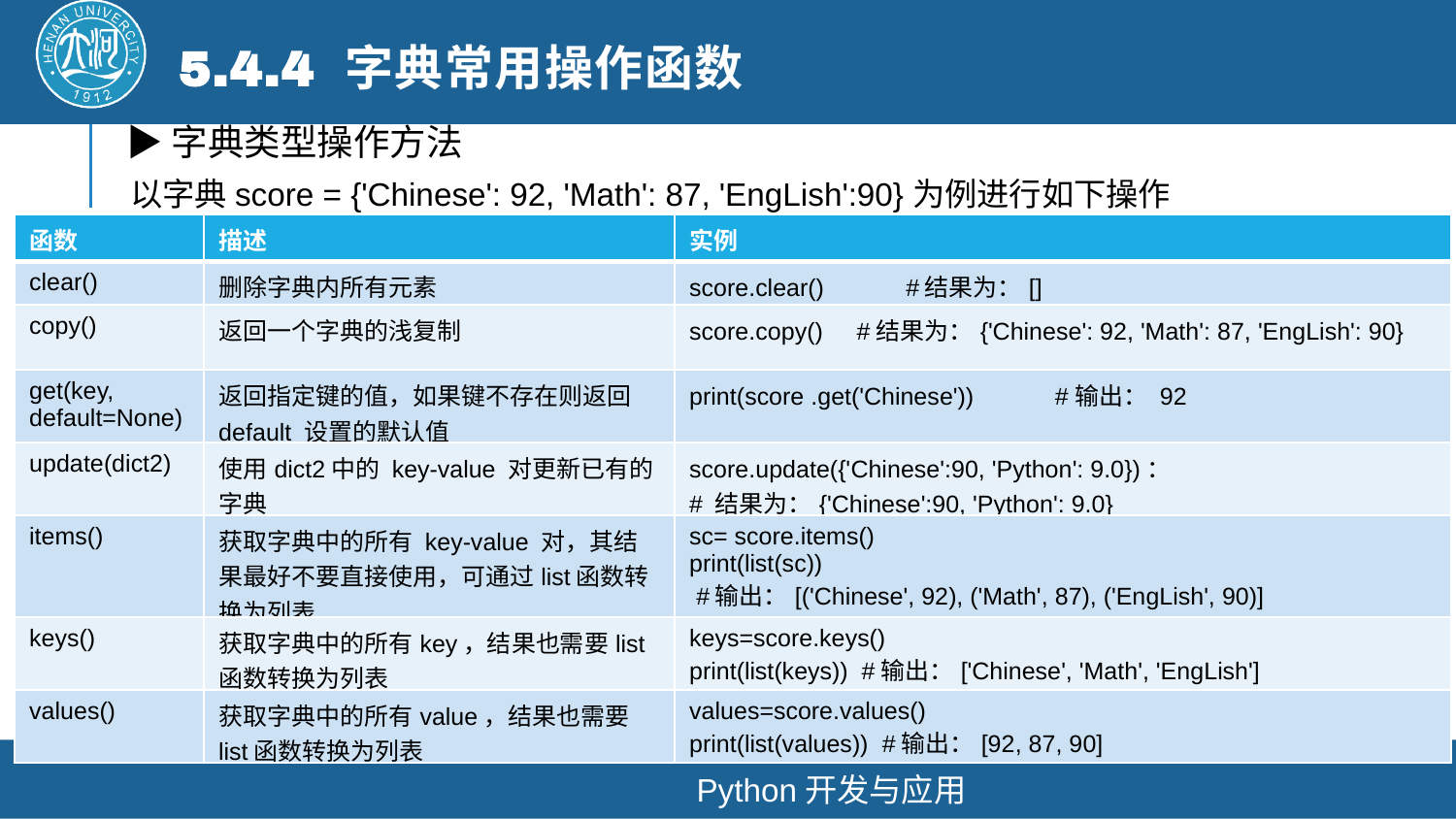

5.4.4 字典常用操作函数
▶字典类型操作方法
以字典score = {'Chinese': 92, 'Math': 87, 'EngLish':90}为例进行如下操作
| 函数 | 描述 | 实例 |
| --- | --- | --- |
| clear() | 删除字典内所有元素 | score.clear() #结果为：[] |
| copy() | 返回一个字典的浅复制 | score.copy() #结果为：{'Chinese': 92, 'Math': 87, 'EngLish': 90} |
| get(key, default=None) | 返回指定键的值，如果键不存在则返回 default 设置的默认值 | print(score .get('Chinese')) #输出： 92 |
| update(dict2) | 使用dict2中的 key-value 对更新已有的字典 | score.update({'Chinese':90, 'Python': 9.0})： # 结果为：{'Chinese':90, 'Python': 9.0} |
| items() | 获取字典中的所有 key-value 对，其结果最好不要直接使用，可通过list函数转换为列表 | sc= score.items() print(list(sc)) #输出：[('Chinese', 92), ('Math', 87), ('EngLish', 90)] |
| keys() | 获取字典中的所有key，结果也需要list函数转换为列表 | keys=score.keys() print(list(keys)) #输出：['Chinese', 'Math', 'EngLish'] |
| values() | 获取字典中的所有value，结果也需要list函数转换为列表 | values=score.values() print(list(values)) #输出：[92, 87, 90] |

Python开发与应用
26